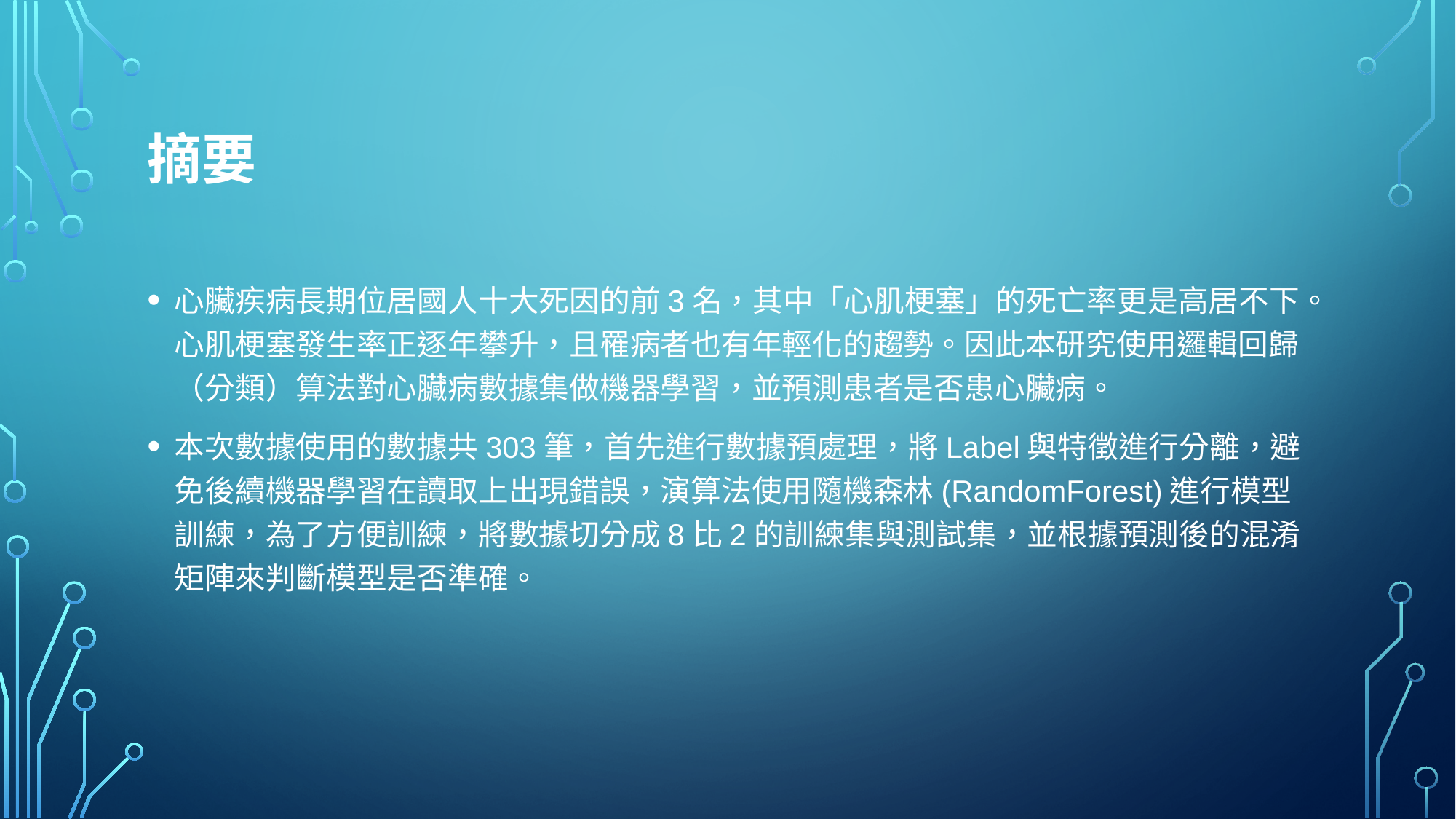

# 摘要
心臟疾病長期位居國人十大死因的前3名，其中「心肌梗塞」的死亡率更是高居不下。心肌梗塞發生率正逐年攀升，且罹病者也有年輕化的趨勢。因此本研究使用邏輯回歸（分類）算法對心臟病數據集做機器學習，並預測患者是否患心臟病。
本次數據使用的數據共303筆，首先進行數據預處理，將Label與特徵進行分離，避免後續機器學習在讀取上出現錯誤，演算法使用隨機森林(RandomForest)進行模型訓練，為了方便訓練，將數據切分成8比2的訓練集與測試集，並根據預測後的混淆矩陣來判斷模型是否準確。